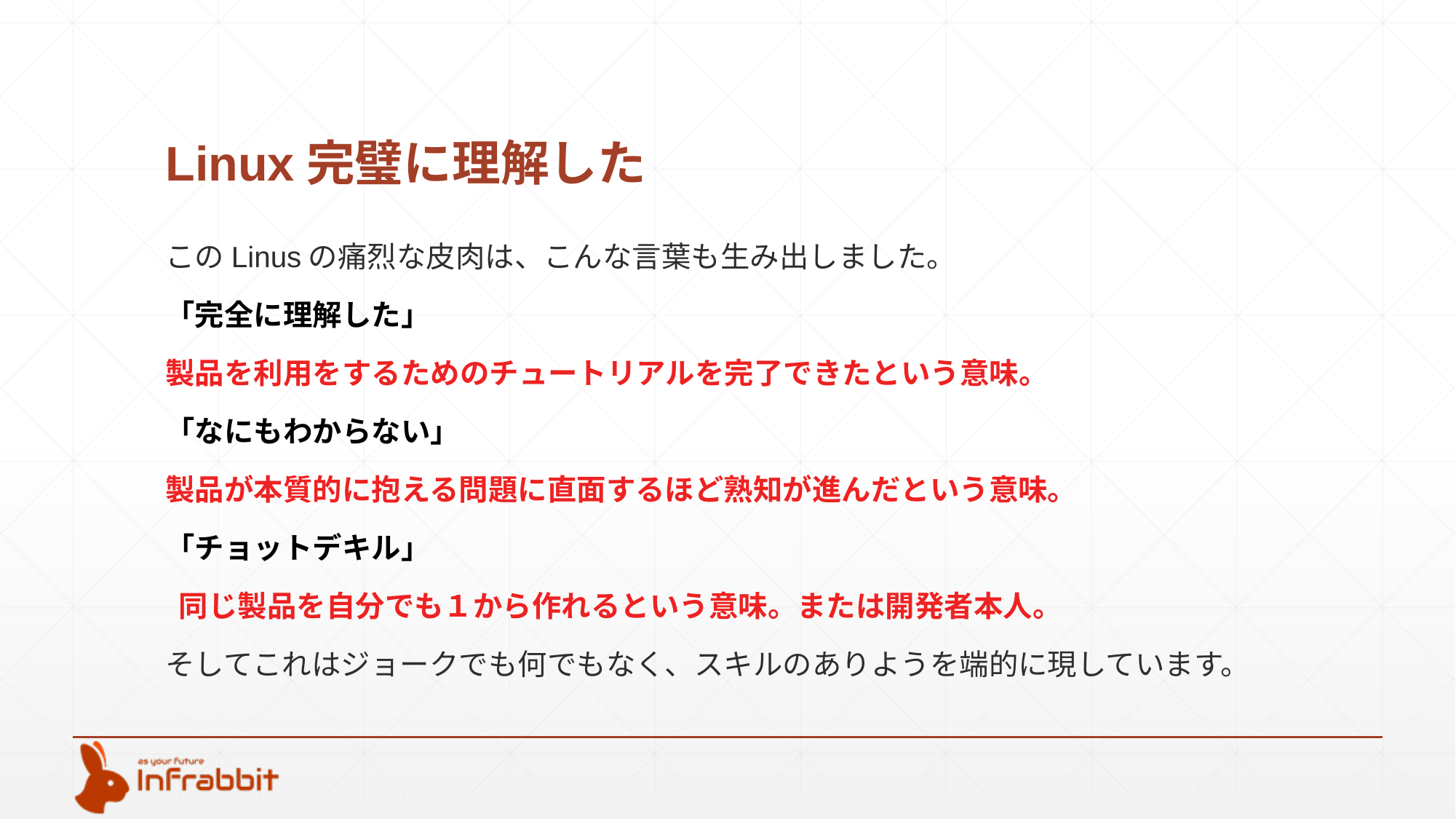

# Linux完璧に理解した
このLinusの痛烈な皮肉は、こんな言葉も生み出しました。
「完全に理解した」
製品を利用をするためのチュートリアルを完了できたという意味。
「なにもわからない」
製品が本質的に抱える問題に直面するほど熟知が進んだという意味。
「チョットデキル」
 同じ製品を自分でも１から作れるという意味。または開発者本人。
そしてこれはジョークでも何でもなく、スキルのありようを端的に現しています。